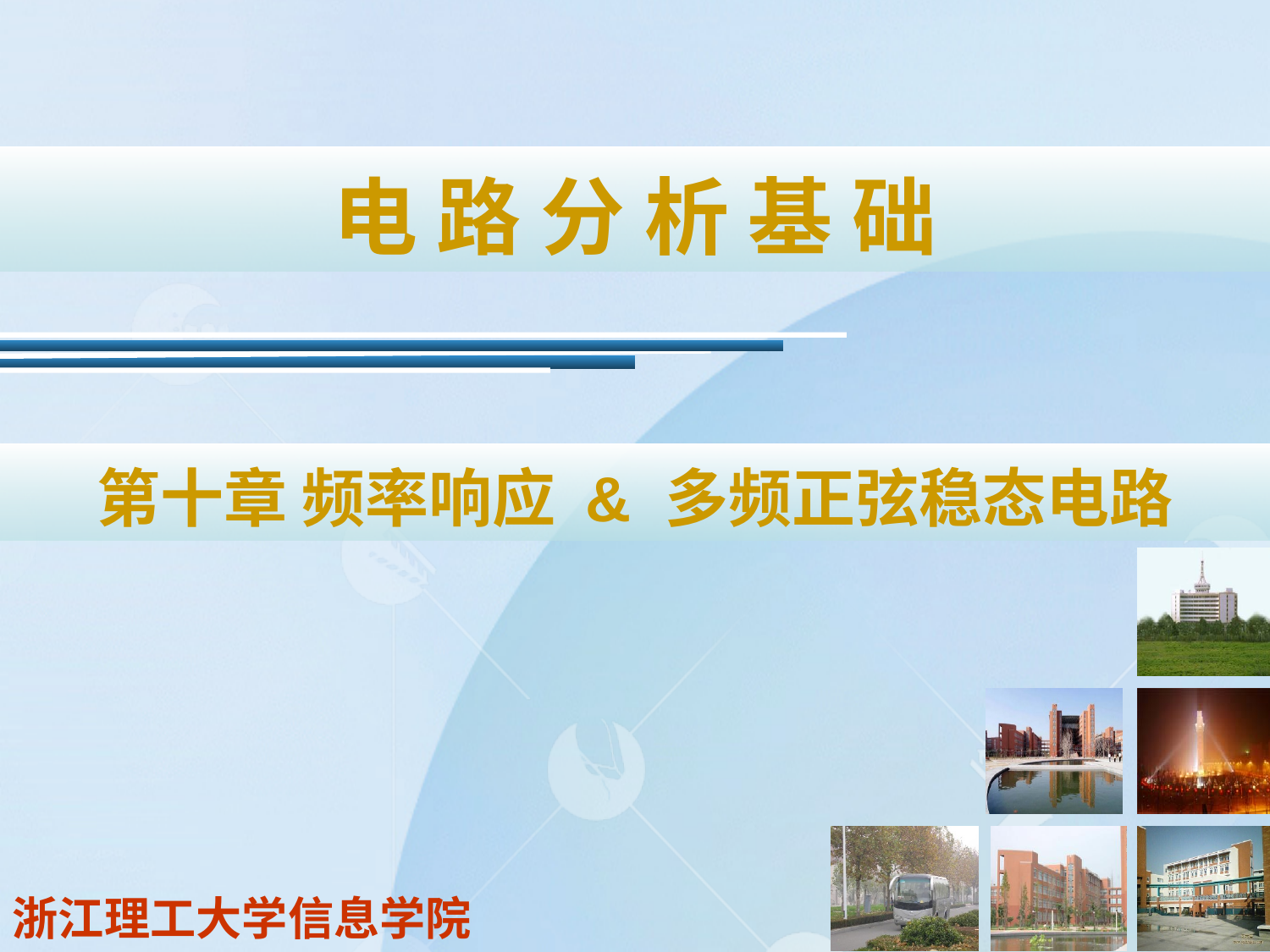

电 路 分 析 基 础
第十章 频率响应 & 多频正弦稳态电路
浙江理工大学信息学院